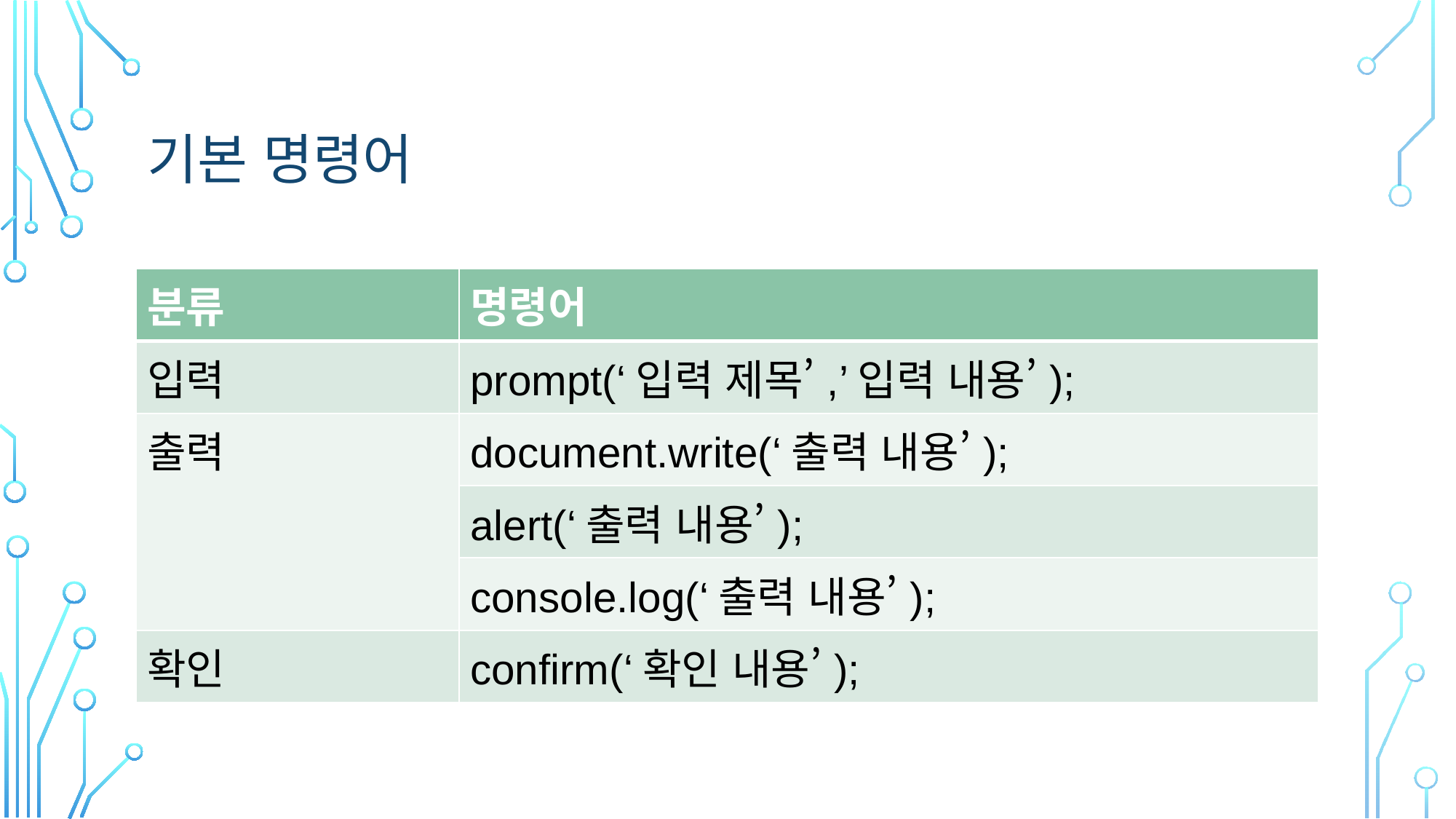

# 기본 명령어
| 분류 | 명령어 |
| --- | --- |
| 입력 | prompt(‘입력 제목’,’입력 내용’); |
| 출력 | document.write(‘출력 내용’); |
|  | alert(‘출력 내용’); |
|  | console.log(‘출력 내용’); |
| 확인 | confirm(‘확인 내용’); |